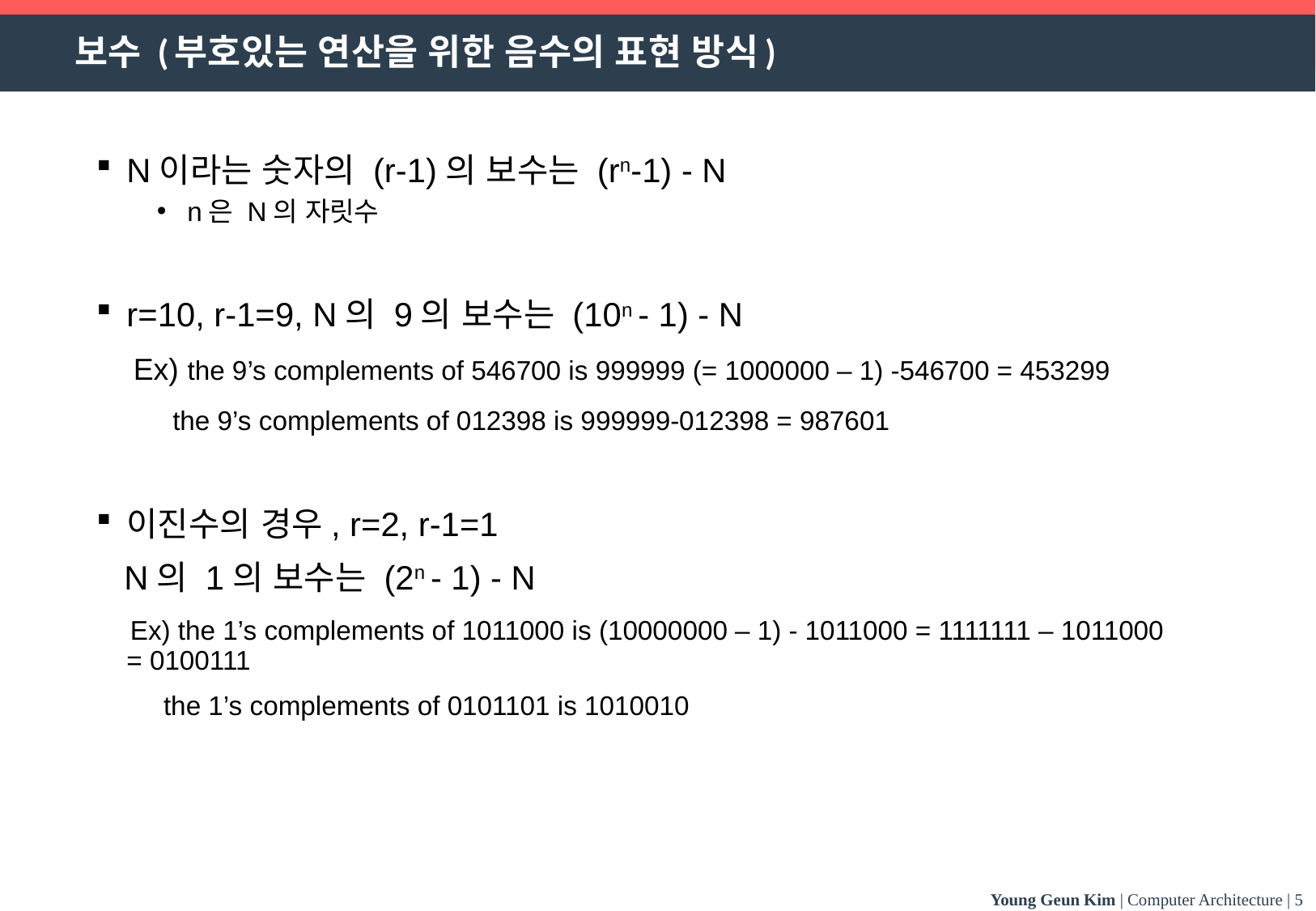

# 보수 (부호있는 연산을 위한 음수의 표현 방식)
N이라는 숫자의 (r-1)의 보수는 (rn-1) - N
n은 N의 자릿수

r=10, r-1=9, N의 9의 보수는 (10n - 1) - N
    Ex) the 9’s complements of 546700 is 999999 (= 1000000 – 1) -546700 = 453299
         the 9’s complements of 012398 is 999999-012398 = 987601

이진수의 경우, r=2, r-1=1
   N의 1의 보수는 (2n - 1) - N
    Ex) the 1’s complements of 1011000 is (10000000 – 1) - 1011000 = 1111111 – 1011000 = 0100111
         the 1’s complements of 0101101 is 1010010

Young Geun Kim | Computer Architecture | 5